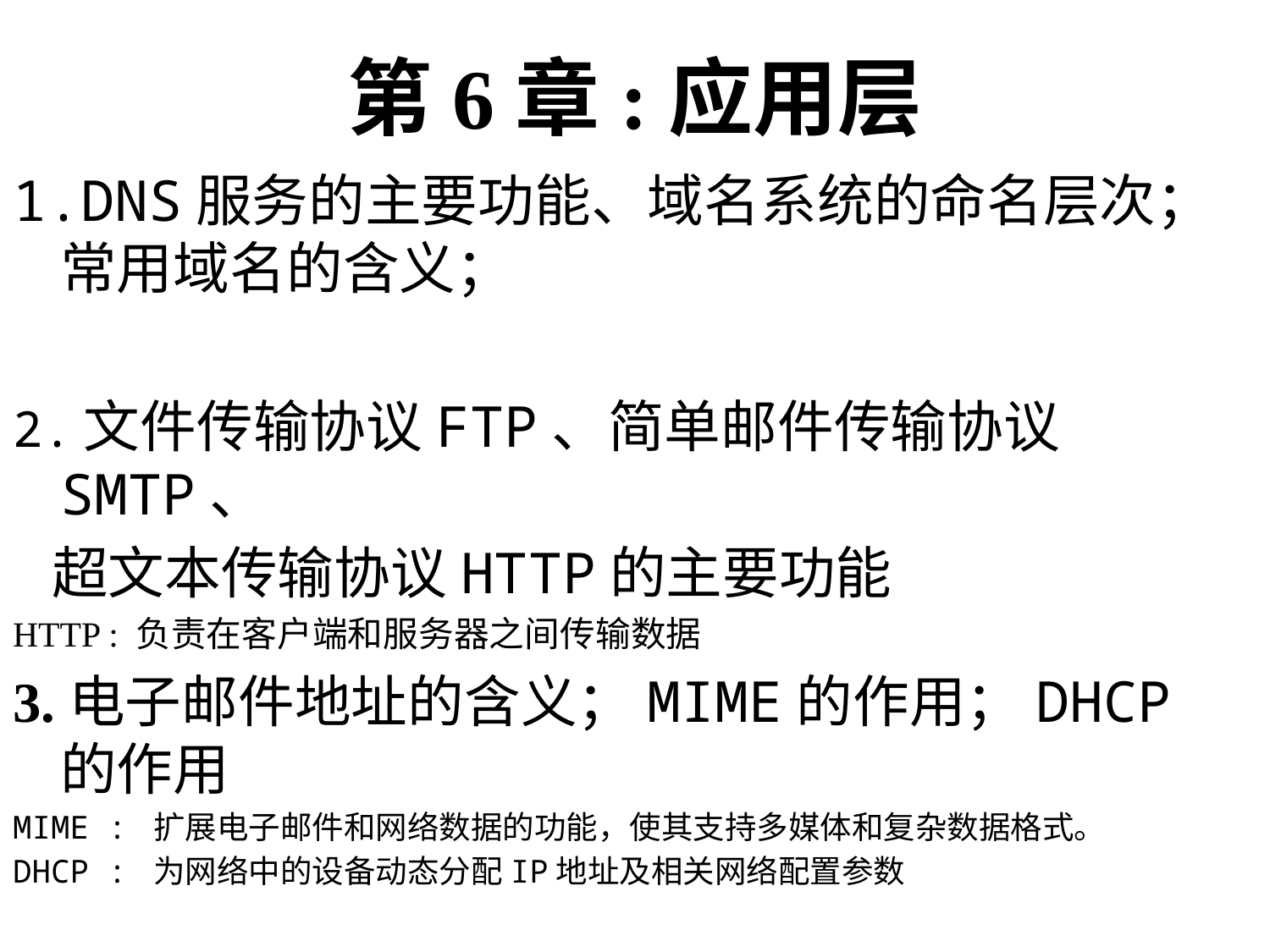

# 第6章:应用层
1.DNS服务的主要功能、域名系统的命名层次；常用域名的含义；

2.文件传输协议FTP、简单邮件传输协议SMTP、
  超文本传输协议HTTP的主要功能
HTTP : 负责在客户端和服务器之间传输数据
3.电子邮件地址的含义；MIME的作用；DHCP的作用
MIME : 扩展电子邮件和网络数据的功能，使其支持多媒体和复杂数据格式。
DHCP : 为网络中的设备动态分配IP地址及相关网络配置参数